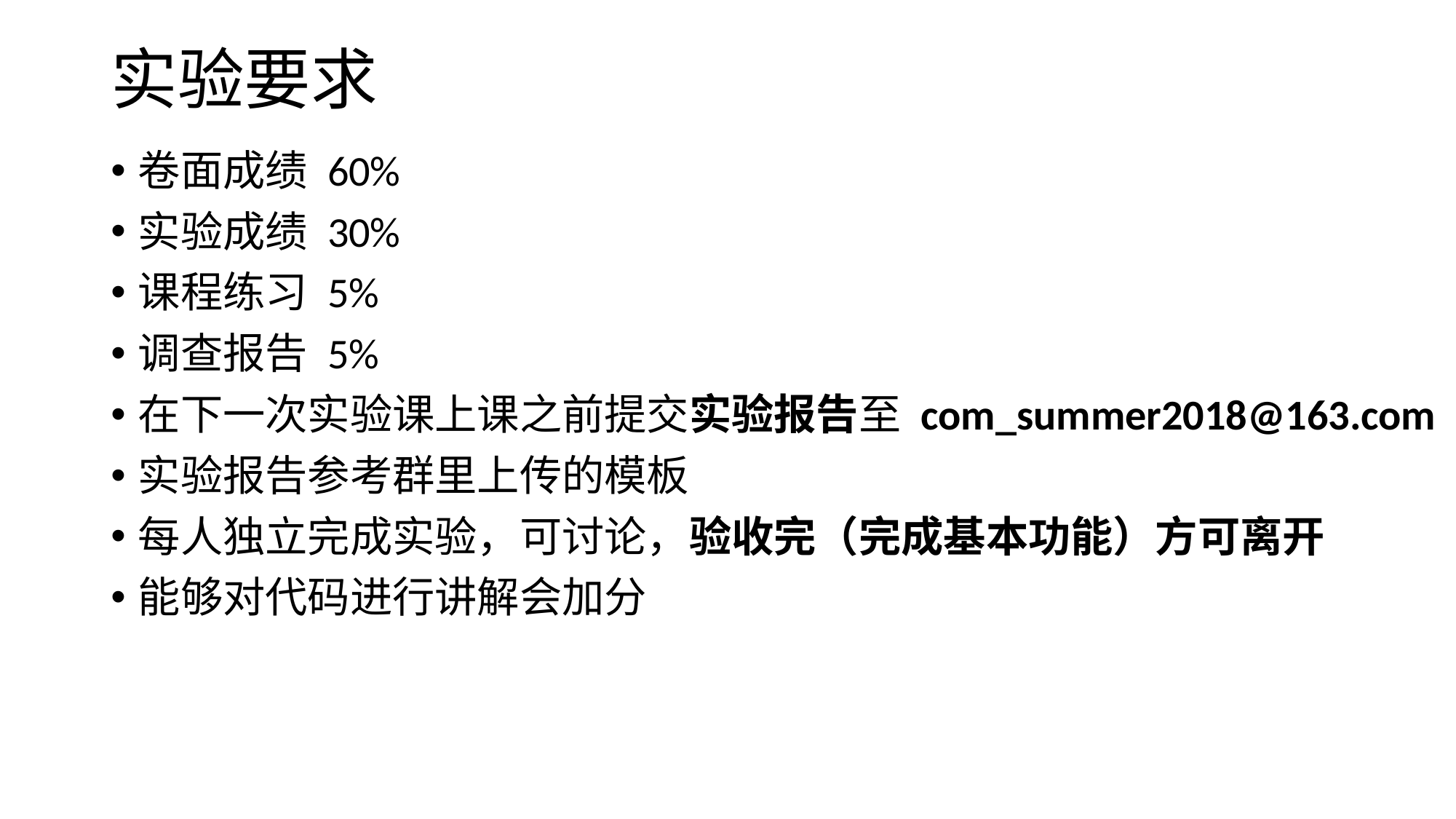

# 实验要求
卷面成绩 60%
实验成绩 30%
课程练习 5%
调查报告 5%
在下一次实验课上课之前提交实验报告至 com_summer2018@163.com
实验报告参考群里上传的模板
每人独立完成实验，可讨论，验收完（完成基本功能）方可离开
能够对代码进行讲解会加分